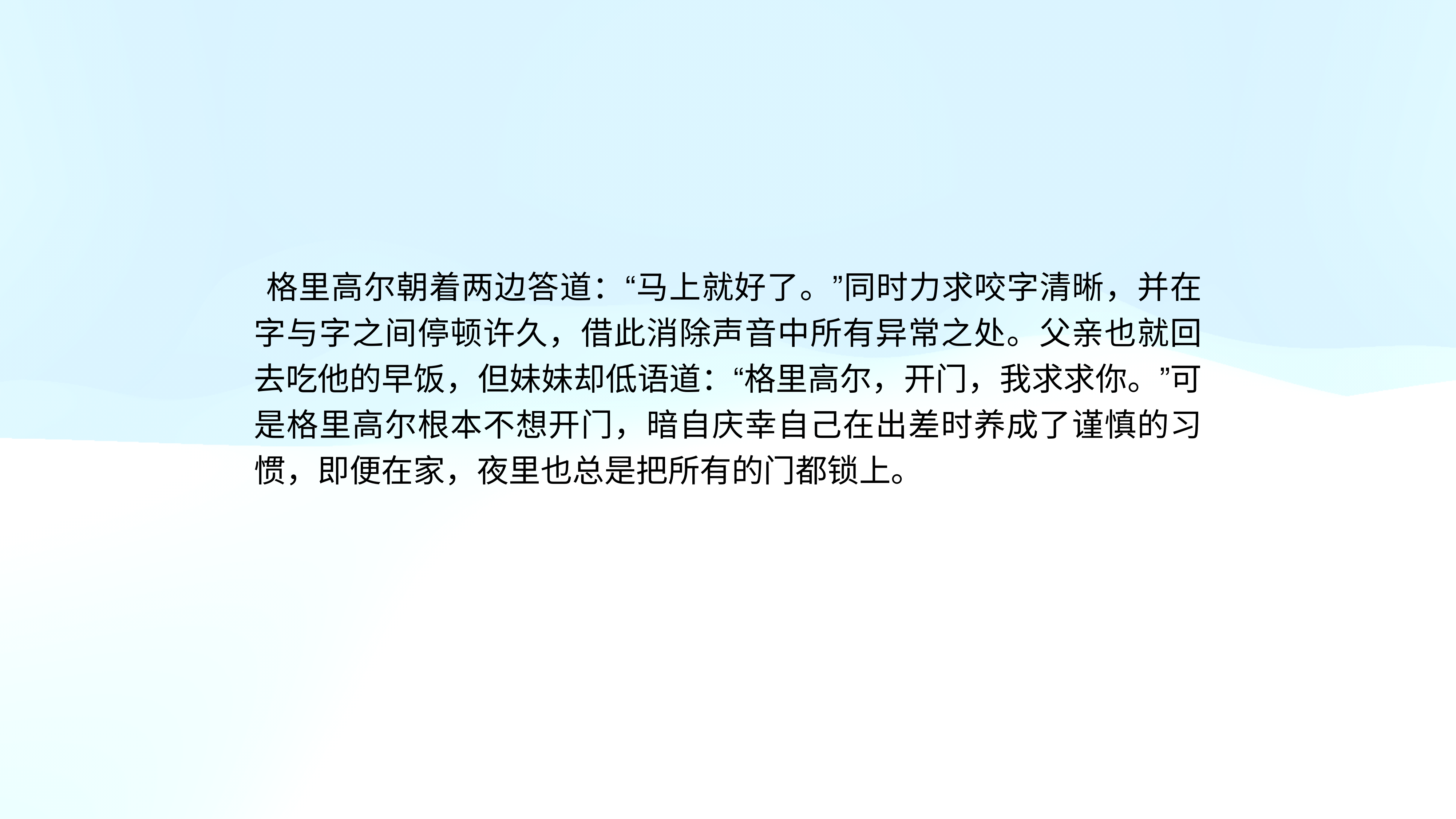

格里高尔朝着两边答道：“马上就好了。”同时力求咬字清晰，并在字与字之间停顿许久，借此消除声音中所有异常之处。父亲也就回去吃他的早饭，但妹妹却低语道：“格里高尔，开门，我求求你。”可是格里高尔根本不想开门，暗自庆幸自己在出差时养成了谨慎的习惯，即便在家，夜里也总是把所有的门都锁上。